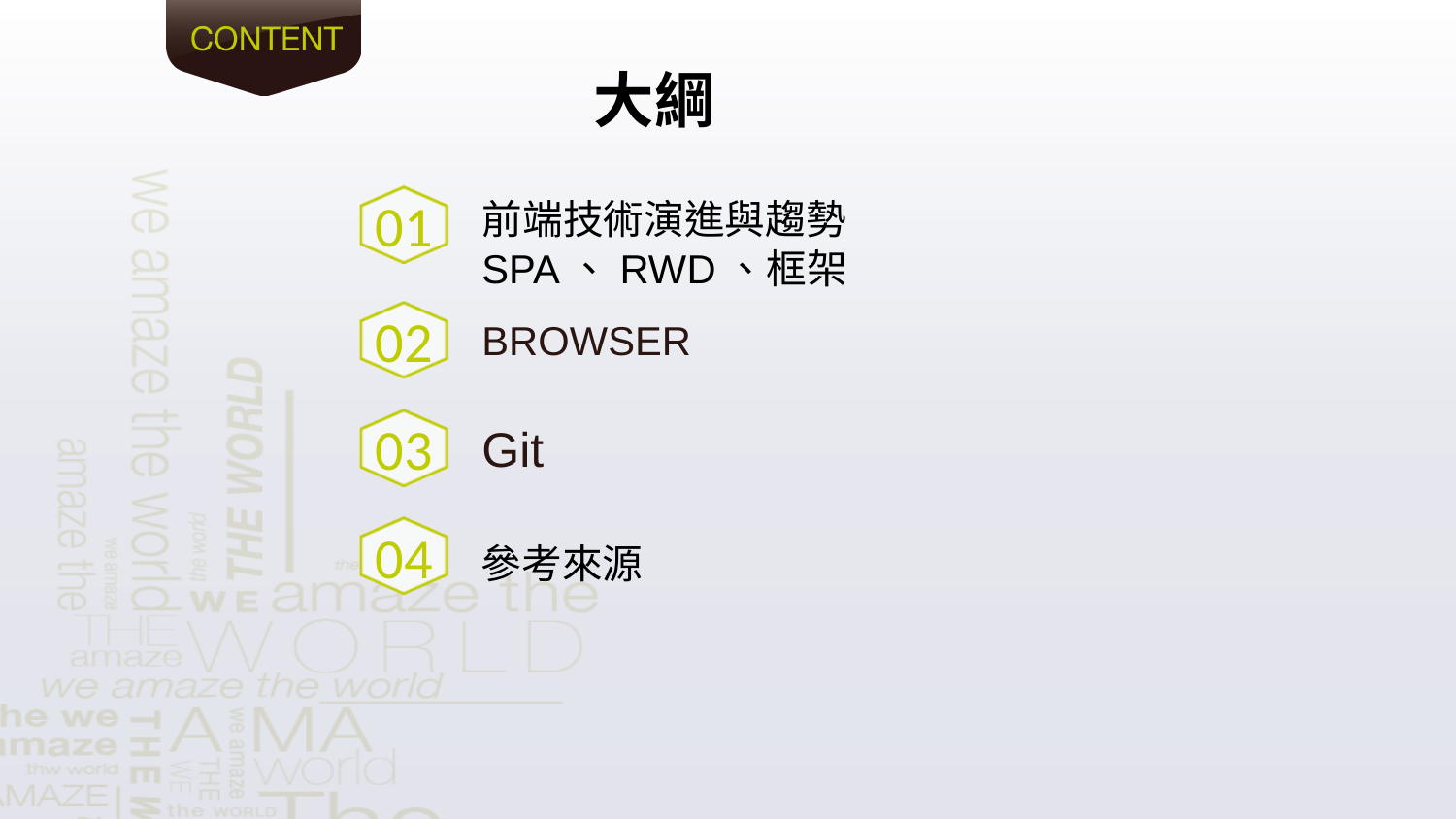

大綱
01
前端技術演進與趨勢
SPA、RWD、框架
02
BROWSER
03
Git
04
參考來源